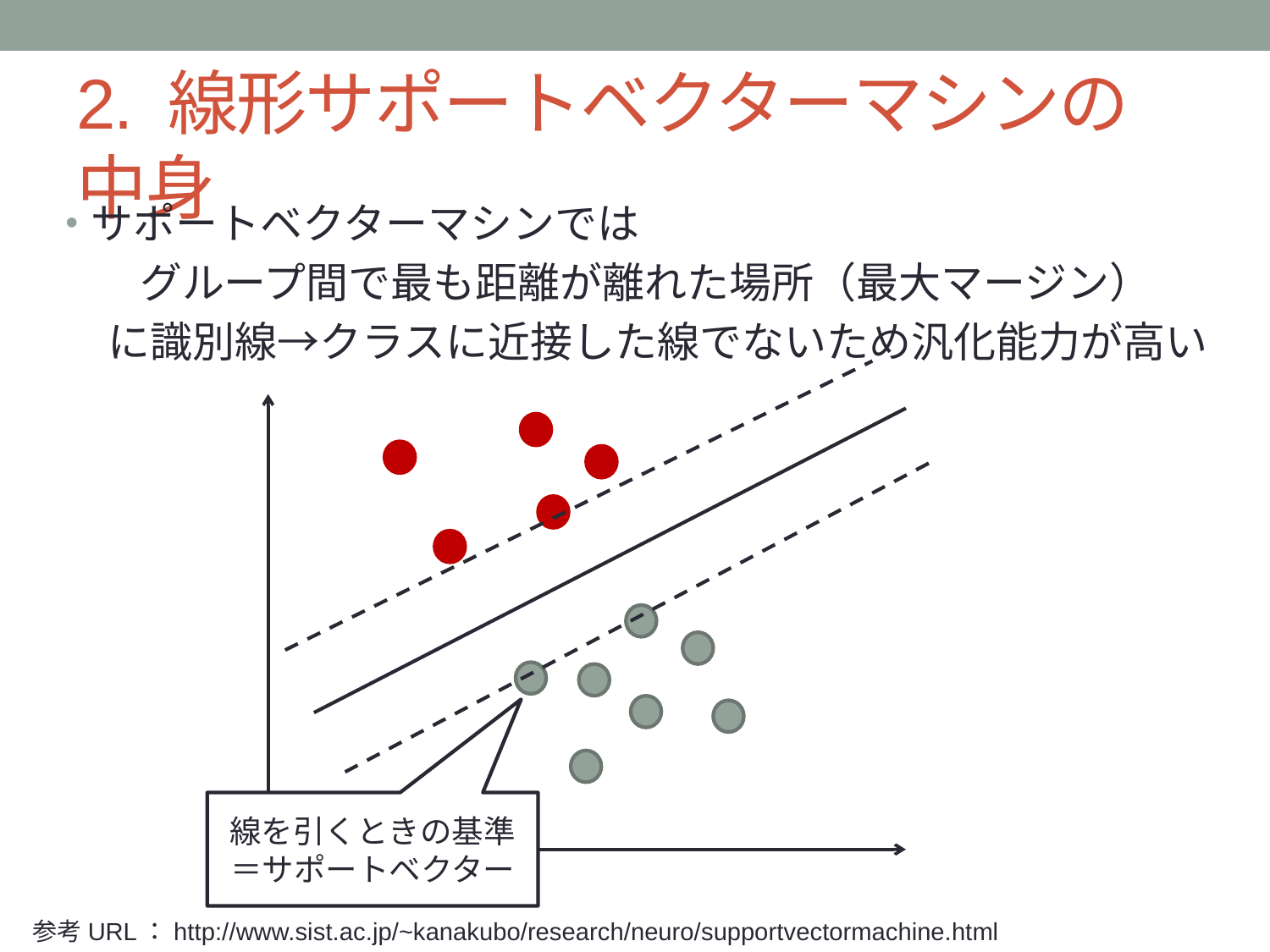

# 2. 線形サポートベクターマシンの中身
サポートベクターマシンでは
グループ間で最も距離が離れた場所（最大マージン）
　に識別線→クラスに近接した線でないため汎化能力が高い

線を引くときの基準＝サポートベクター
参考URL：http://www.sist.ac.jp/~kanakubo/research/neuro/supportvectormachine.html